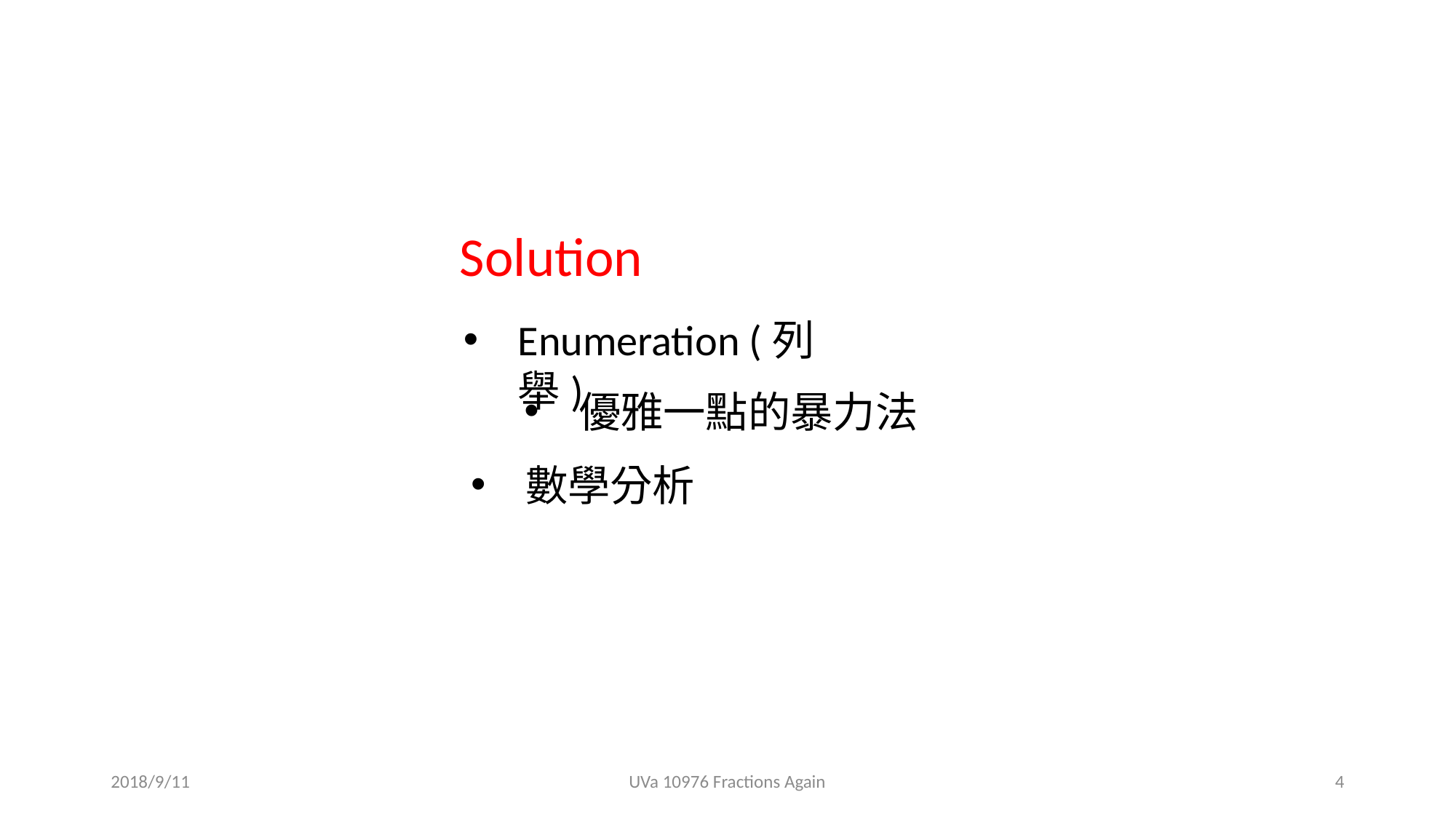

Solution
Enumeration (列舉)
優雅一點的暴力法
數學分析
2018/9/11
UVa 10976 Fractions Again
4